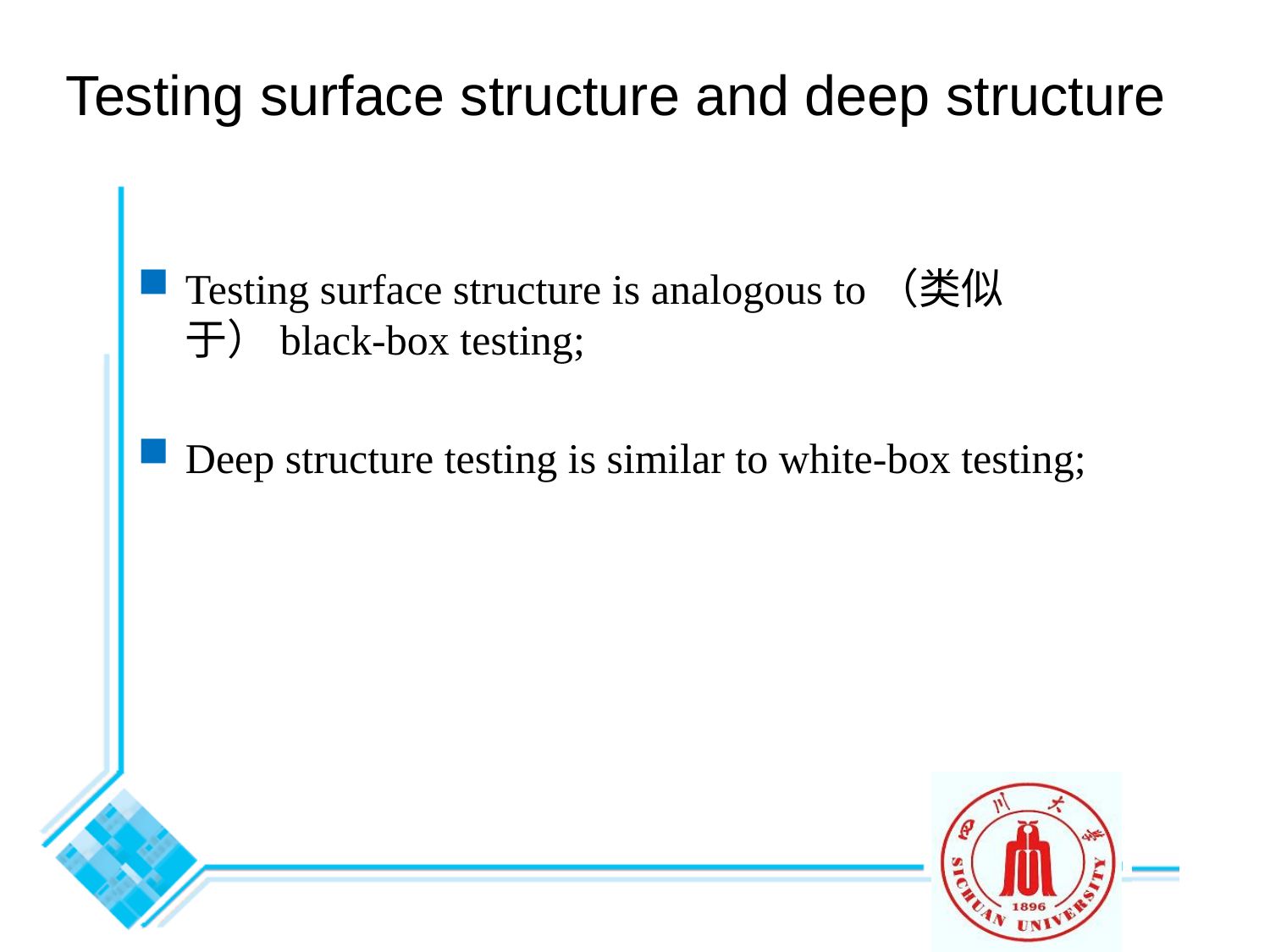

Testing surface structure and deep structure

Testing surface structure is analogous to（类似于）black-box testing;

Deep structure testing is similar to white-box testing;